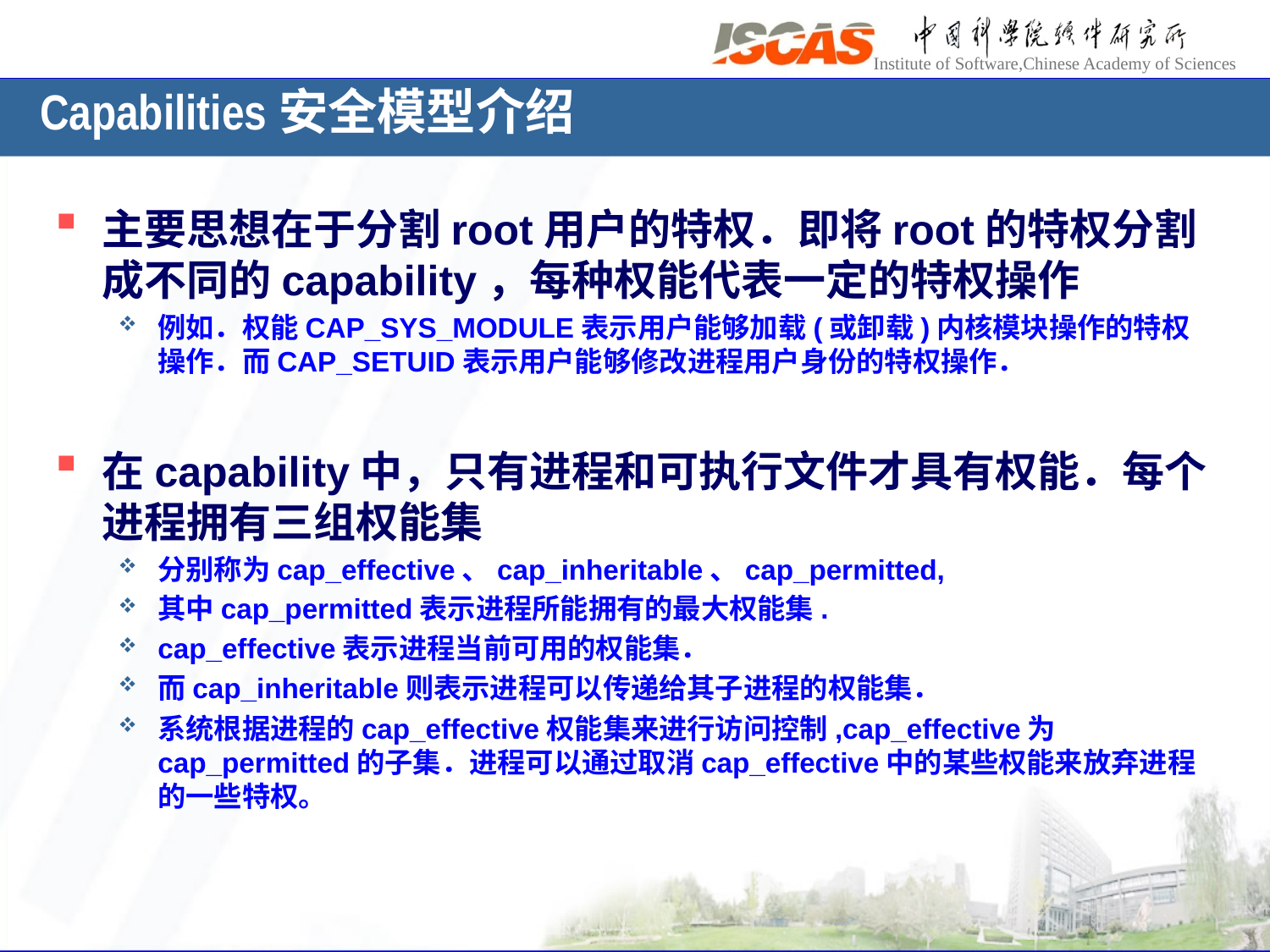

# Capabilities安全模型介绍
主要思想在于分割root用户的特权．即将root的特权分割成不同的capability，每种权能代表一定的特权操作
例如．权能CAP_SYS_MODULE表示用户能够加载(或卸载)内核模块操作的特权操作．而CAP_SETUID表示用户能够修改进程用户身份的特权操作．

在capability中，只有进程和可执行文件才具有权能．每个进程拥有三组权能集
分别称为cap_effective、cap_inheritable、cap_permitted,
其中cap_permitted表示进程所能拥有的最大权能集.
cap_effective表示进程当前可用的权能集．
而cap_inheritable则表示进程可以传递给其子进程的权能集．
系统根据进程的cap_effective权能集来进行访问控制,cap_effective为cap_permitted的子集．进程可以通过取消cap_effective中的某些权能来放弃进程的一些特权。